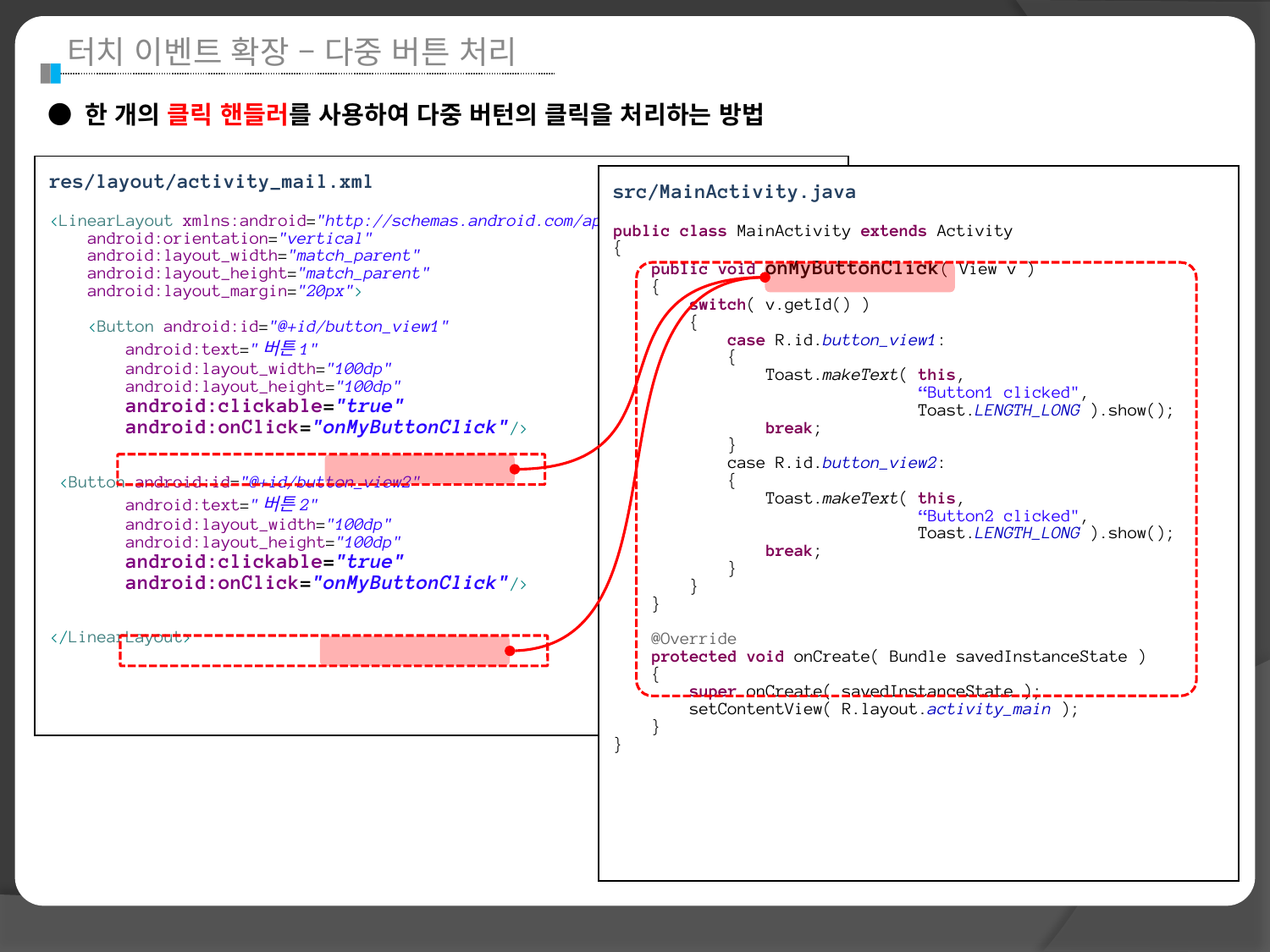

터치 이벤트 확장 – 다중 버튼 처리

● 한 개의 클릭 핸들러를 사용하여 다중 버턴의 클릭을 처리하는 방법
| res/layout/activity\_mail.xml <LinearLayout xmlns:android="http://schemas.android.com/apk/res/android" android:orientation="vertical" android:layout\_width="match\_parent" android:layout\_height="match\_parent" android:layout\_margin="20px"> <Button android:id="@+id/button\_view1" android:text="버튼1" android:layout\_width="100dp" android:layout\_height="100dp" android:clickable="true" android:onClick="onMyButtonClick"/> <Button android:id="@+id/button\_view2" android:text="버튼2" android:layout\_width="100dp" android:layout\_height="100dp" android:clickable="true" android:onClick="onMyButtonClick"/> </LinearLayout> |
| --- |
| src/MainActivity.java public class MainActivity extends Activity { public void onMyButtonClick( View v ) { switch( v.getId() ) { case R.id.button\_view1: { Toast.makeText( this, “Button1 clicked", Toast.LENGTH\_LONG ).show(); break; } case R.id.button\_view2: { Toast.makeText( this, “Button2 clicked", Toast.LENGTH\_LONG ).show(); break; } } } @Override protected void onCreate( Bundle savedInstanceState ) { super.onCreate( savedInstanceState ); setContentView( R.layout.activity\_main ); } } |
| --- |